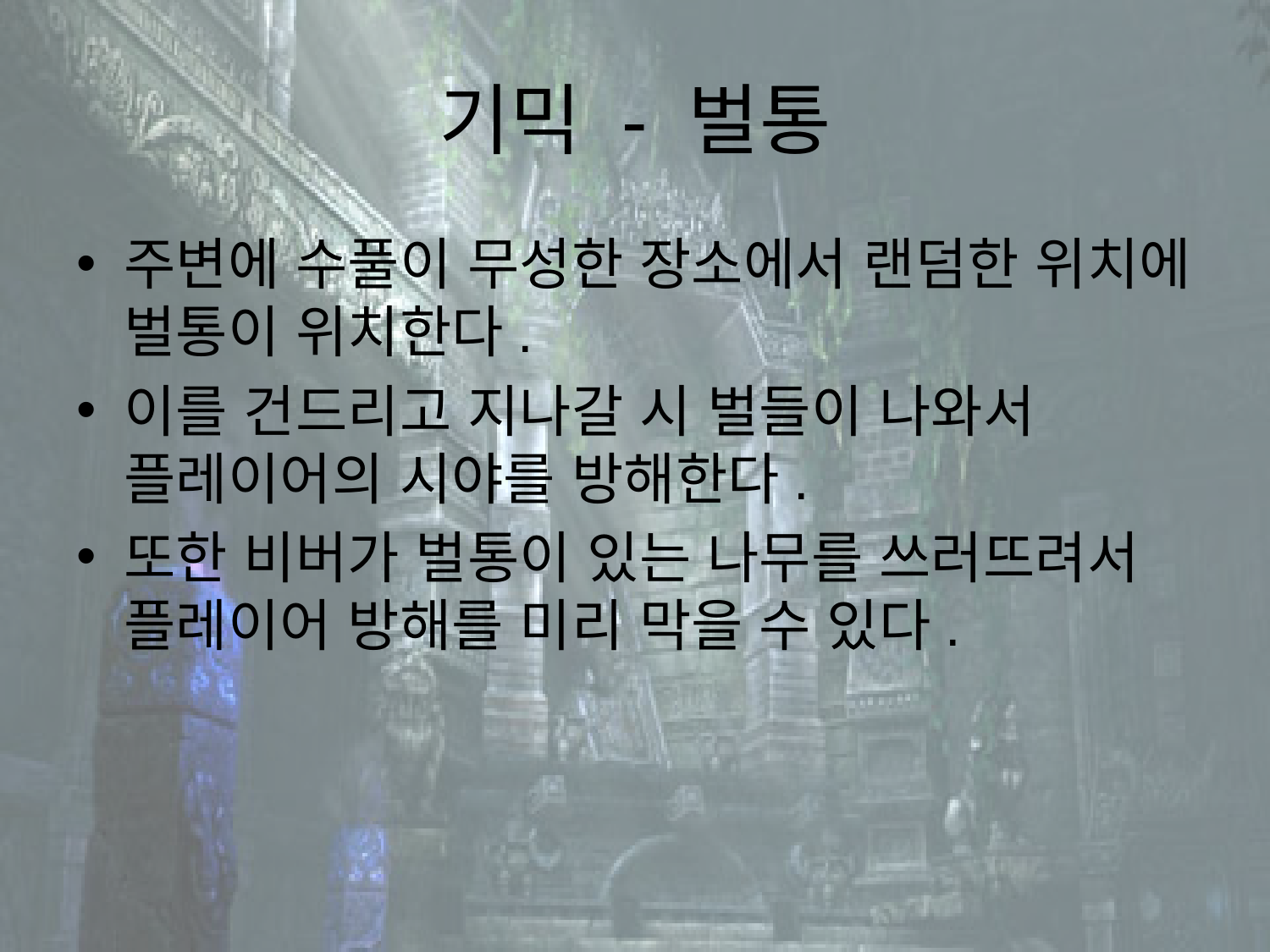

# 기믹 - 벌통
주변에 수풀이 무성한 장소에서 랜덤한 위치에 벌통이 위치한다.
이를 건드리고 지나갈 시 벌들이 나와서 플레이어의 시야를 방해한다.
또한 비버가 벌통이 있는 나무를 쓰러뜨려서 플레이어 방해를 미리 막을 수 있다.